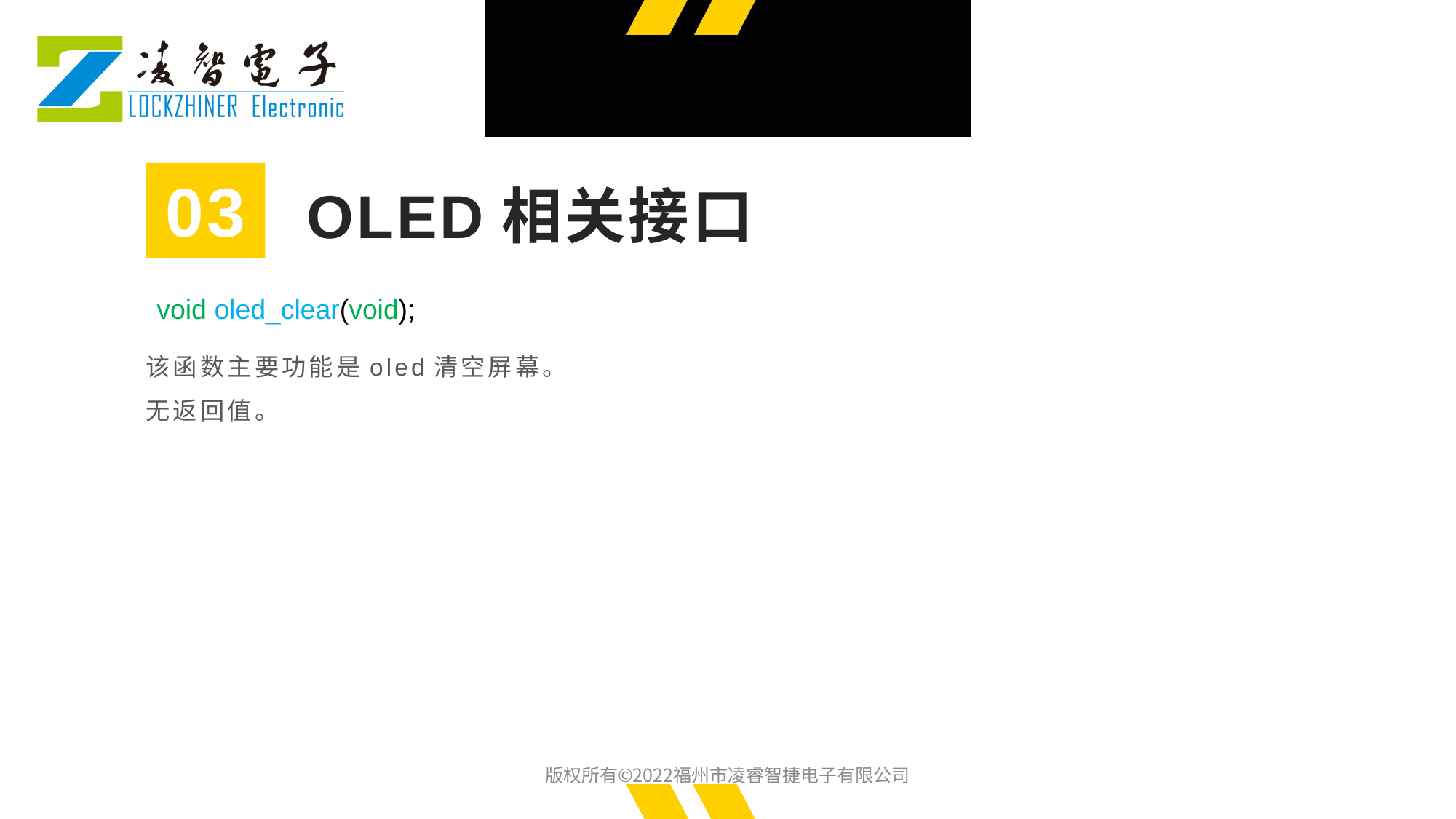

03
OLED相关接口
void oled_clear(void);
该函数主要功能是oled清空屏幕。
无返回值。
版权所有©2022福州市凌睿智捷电子有限公司
9